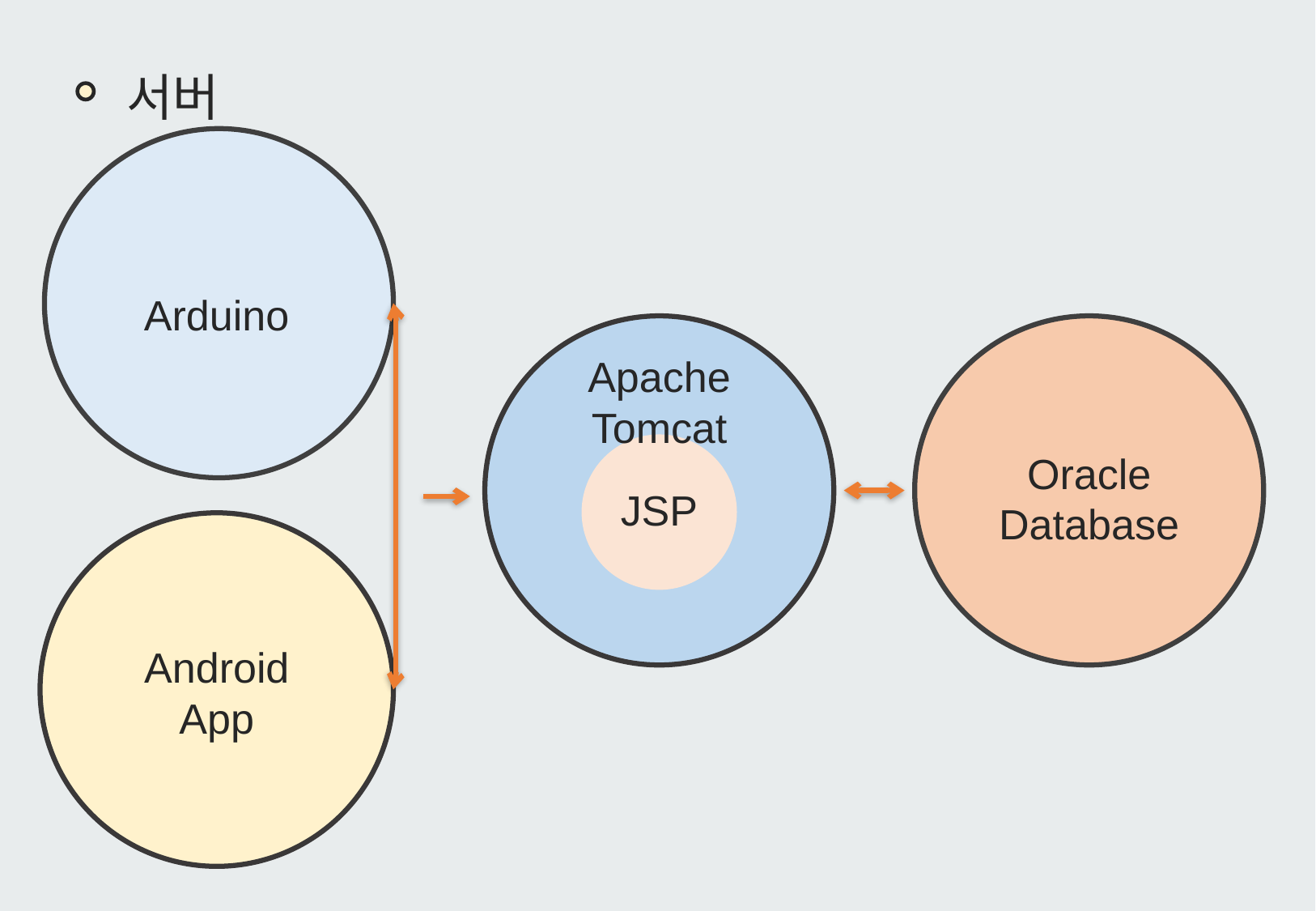

서버

Arduino

Apache Tomcat

JSP

Oracle Database

Android App